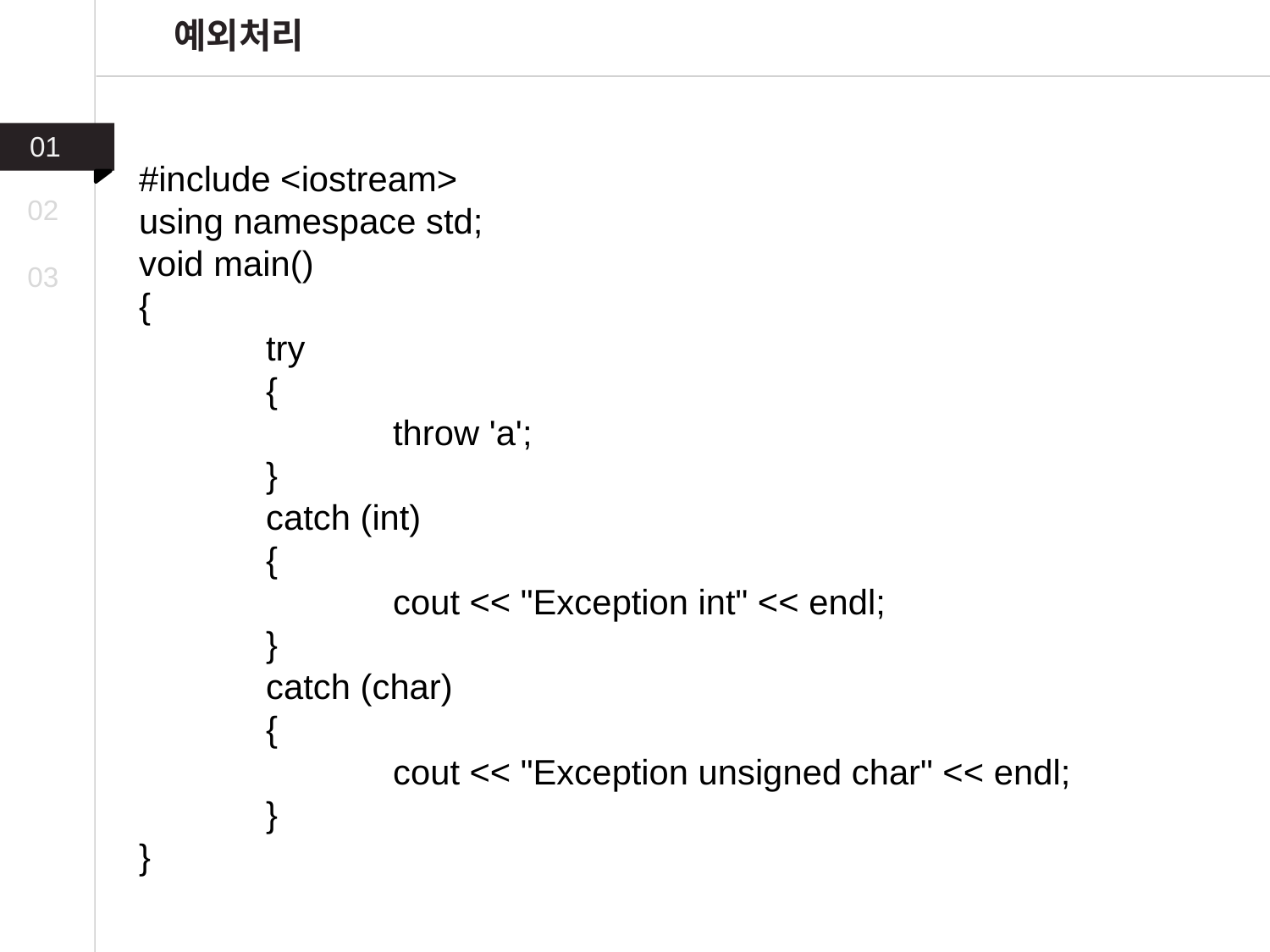

예외처리
01

#include <iostream>
using namespace std;
void main()
{
	try
	{
		throw 'a';
	}
	catch (int)
	{
		cout << "Exception int" << endl;
	}
	catch (char)
	{
		cout << "Exception unsigned char" << endl;
	}
}

02
03